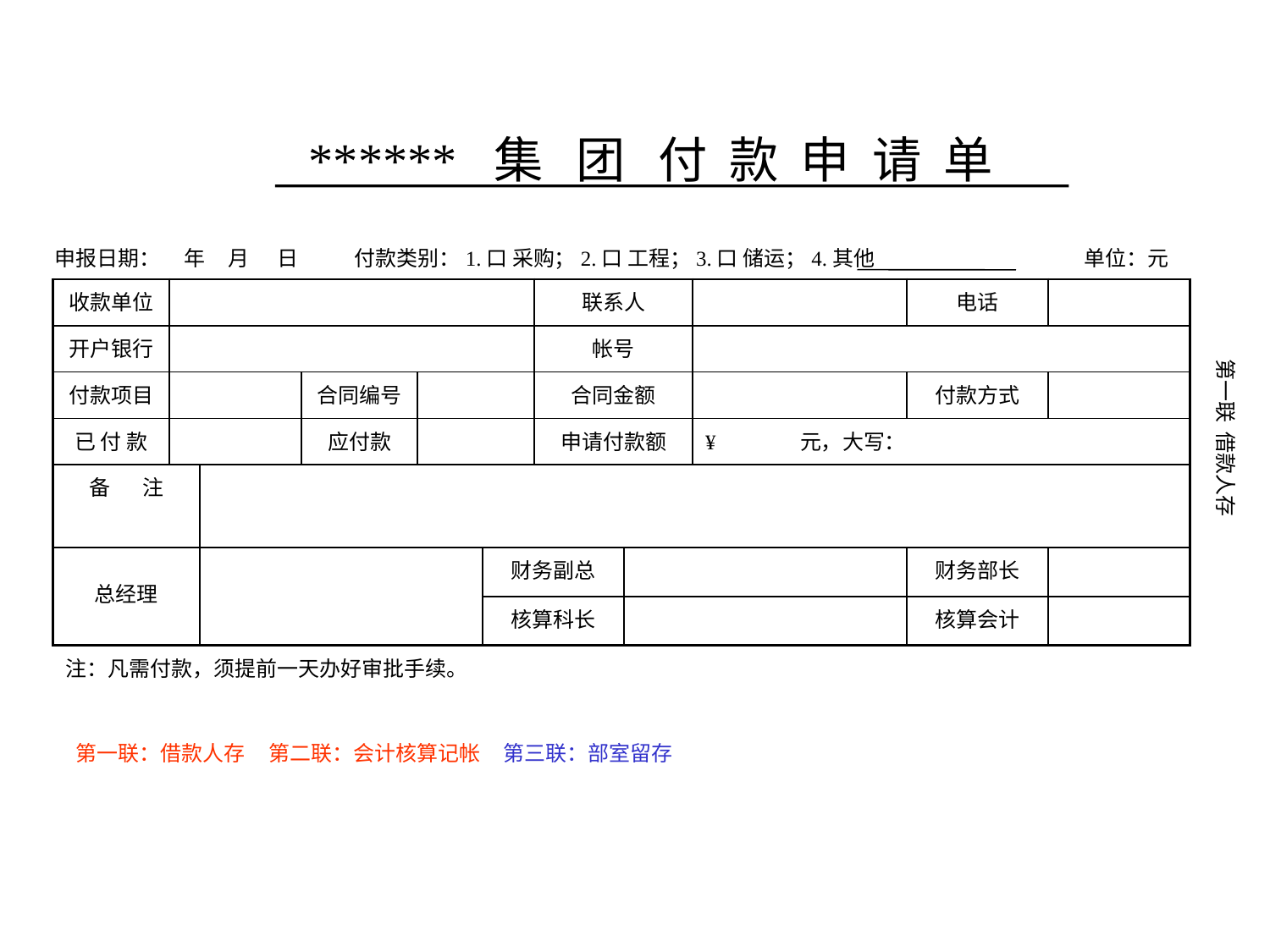

******  集   团   付  款  申  请  单

申报日期：     年     月      日            付款类别：1.口 采购；2.口 工程；3.口 储运；4.其他                                             单位：元

| 收款单位 |  |  |  |  |  | 联系人 |  |  | 电话 |  |
| --- | --- | --- | --- | --- | --- | --- | --- | --- | --- | --- |
| 开户银行 |  |  |  |  |  | 帐号 |  |  |  |  |
| 付款项目 |  |  | 合同编号 |  |  | 合同金额 |  |  | 付款方式 |  |
| 已 付 款 |  |  | 应付款 |  |  | 申请付款额 |  | ¥ 元，大写： |  |  |
| 备 注 |  |  |  |  |  |  |  |  |  |  |
| 总经理 |  |  |  |  | 财务副总 |  |  |  | 财务部长 |  |
|  |  |  |  |  | 核算科长 |  |  |  | 核算会计 |  |
第一联  借款人存
注：凡需付款，须提前一天办好审批手续。
第一联：借款人存     第二联：会计核算记帐     第三联：部室留存
153